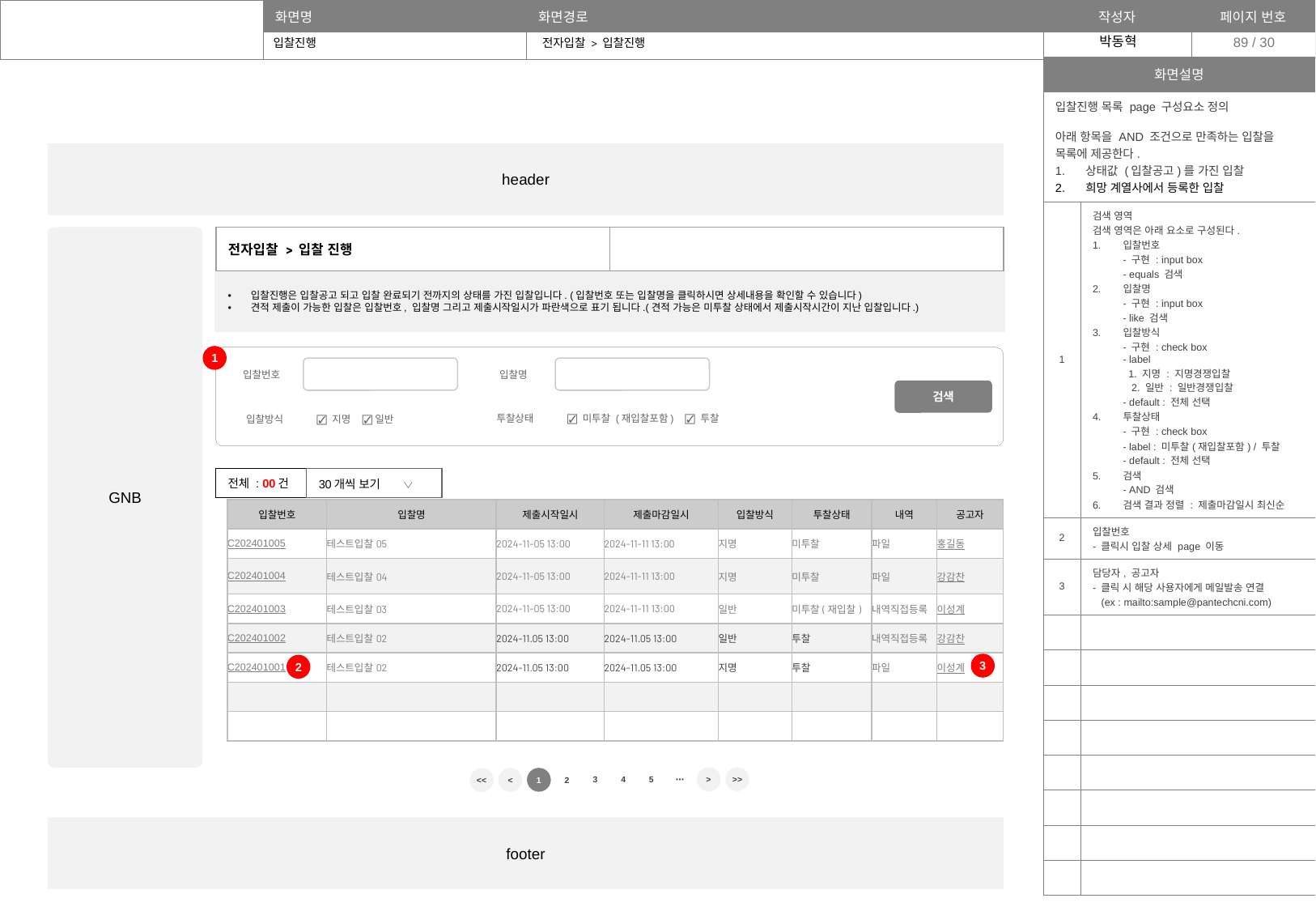

3.메일 발송 안내 팝업 유무 확인
관련 정의 추가 검토
89

입찰진행
전자입찰 > 입찰진행
| 화면설명 |  |
| --- | --- |
| 입찰진행 목록 page 구성요소 정의 아래 항목을 AND 조건으로 만족하는 입찰을 목록에 제공한다. 상태값 (입찰공고)를 가진 입찰 희망 계열사에서 등록한 입찰 |  |
| 1 | 검색 영역 검색 영역은 아래 요소로 구성된다. 입찰번호 - 구현 : input box - equals 검색 입찰명 - 구현 : input box - like 검색 입찰방식 - 구현 : check box - label 1. 지명 : 지명경쟁입찰 2. 일반 : 일반경쟁입찰 - default : 전체 선택 투찰상태 - 구현 : check box - label : 미투찰(재입찰포함) / 투찰 - default : 전체 선택 검색 - AND 검색 검색 결과 정렬 : 제출마감일시 최신순 |
| 2 | 입찰번호 - 클릭시 입찰 상세 page 이동 |
| 3 | 담당자, 공고자 - 클릭 시 해당 사용자에게 메일발송 연결 (ex : mailto:sample@pantechcni.com) |
|  |  |
|  |  |
|  |  |
|  |  |
|  |  |
|  |  |
|  |  |
|  |  |
header
GNB
| 전자입찰 > 입찰 진행 |  |
| --- | --- |
입찰진행은 입찰공고 되고 입찰 완료되기 전까지의 상태를 가진 입찰입니다. (입찰번호 또는 입찰명을 클릭하시면 상세내용을 확인할 수 있습니다)
견적 제출이 가능한 입찰은 입찰번호, 입찰명 그리고 제출시작일시가 파란색으로 표기 됩니다.(견적 가능은 미투찰 상태에서 제출시작시간이 지난 입찰입니다.)
1

입찰번호

입찰명

검색
투찰상태
☑️ 미투찰 (재입찰포함)    ☑️ 투찰
입찰방식
☑️ 지명    ☑️ 일반
| 전체 : 00건 | 30개씩 보기 ⌵ |
| --- | --- |
| 입찰번호 | 입찰명 | 제출시작일시 | 제출마감일시 | 입찰방식 | 투찰상태 | 내역 | 공고자 |
| --- | --- | --- | --- | --- | --- | --- | --- |
| C202401005 | 테스트입찰05 | 2024-11-05 13:00 | 2024-11-11 13:00 | 지명 | 미투찰 | 파일 | 홍길동 |
| C202401004 | 테스트입찰04 | 2024-11-05 13:00 | 2024-11-11 13:00 | 지명 | 미투찰 | 파일 | 강감찬 |
| C202401003 | 테스트입찰03 | 2024-11-05 13:00 | 2024-11-11 13:00 | 일반 | 미투찰(재입찰) | 내역직접등록 | 이성계 |
| C202401002 | 테스트입찰02 | 2024-11.05 13:00 | 2024-11.05 13:00 | 일반 | 투찰 | 내역직접등록 | 강감찬 |
| C202401001 | 테스트입찰02 | 2024-11.05 13:00 | 2024-11.05 13:00 | 지명 | 투찰 | 파일 | 이성계 |
|  |  |  |  |  |  |  |  |
|  |  |  |  |  |  |  |  |
3
2
>>
⋯
>
3
4
5
<
1
2
<<
footer